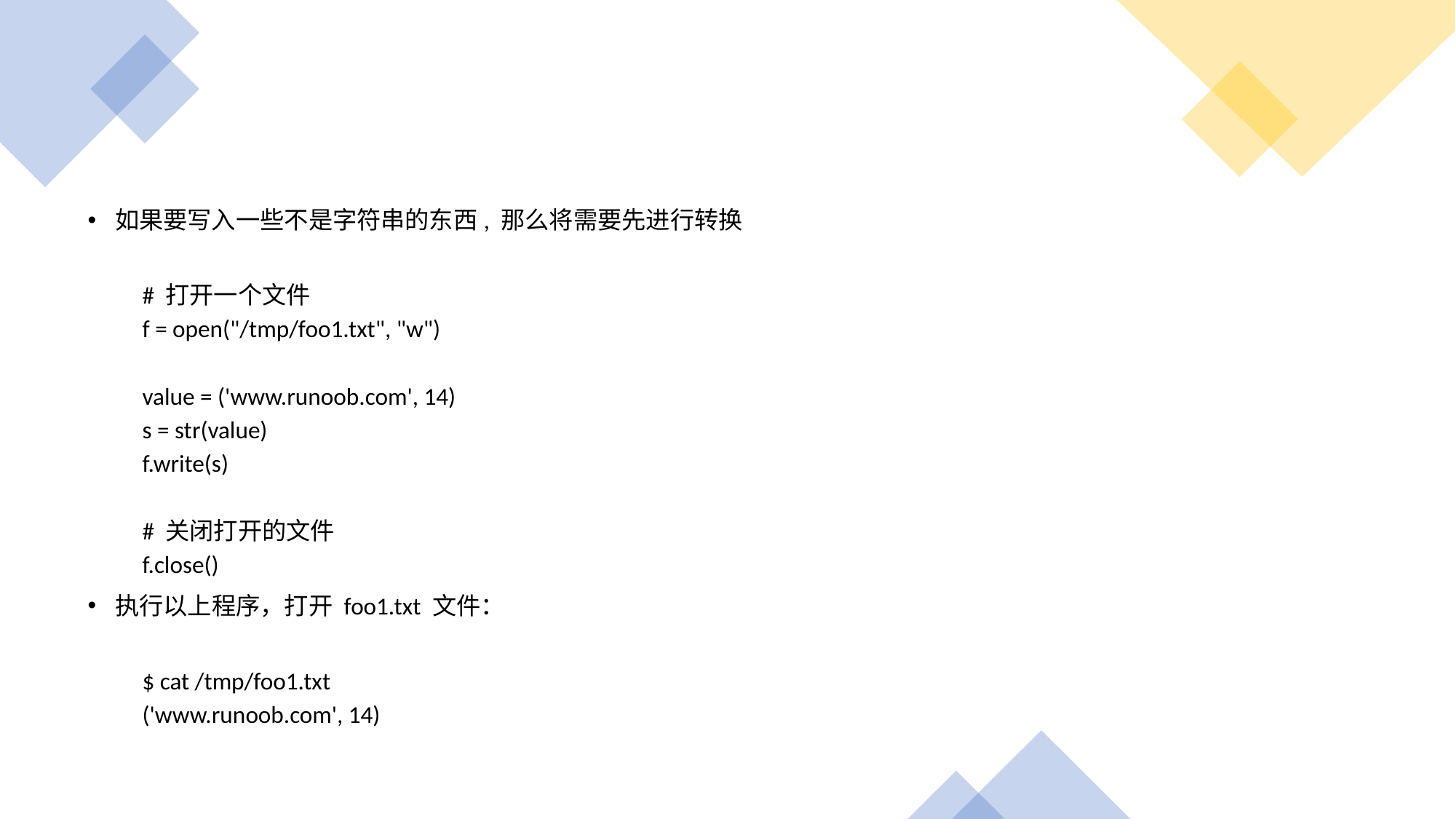

如果要写入一些不是字符串的东西, 那么将需要先进行转换

# 打开一个文件
f = open("/tmp/foo1.txt", "w")

value = ('www.runoob.com', 14)
s = str(value)
f.write(s)

# 关闭打开的文件
f.close()
执行以上程序，打开 foo1.txt 文件：

$ cat /tmp/foo1.txt
('www.runoob.com', 14)
#